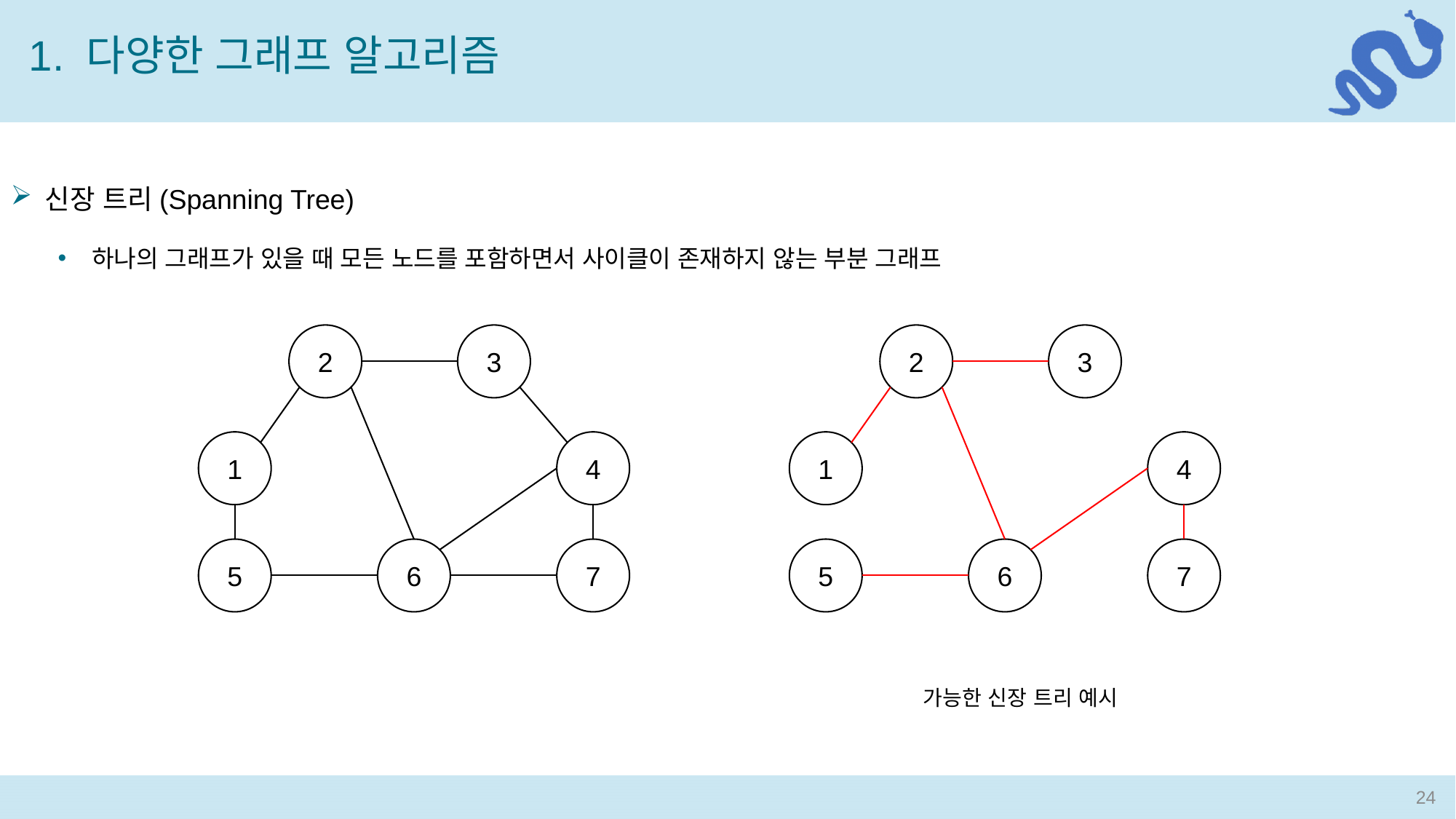

1. 다양한 그래프 알고리즘
신장 트리(Spanning Tree)
하나의 그래프가 있을 때 모든 노드를 포함하면서 사이클이 존재하지 않는 부분 그래프
2
3
2
3
1
4
1
4
5
6
7
5
6
7
가능한 신장 트리 예시
24